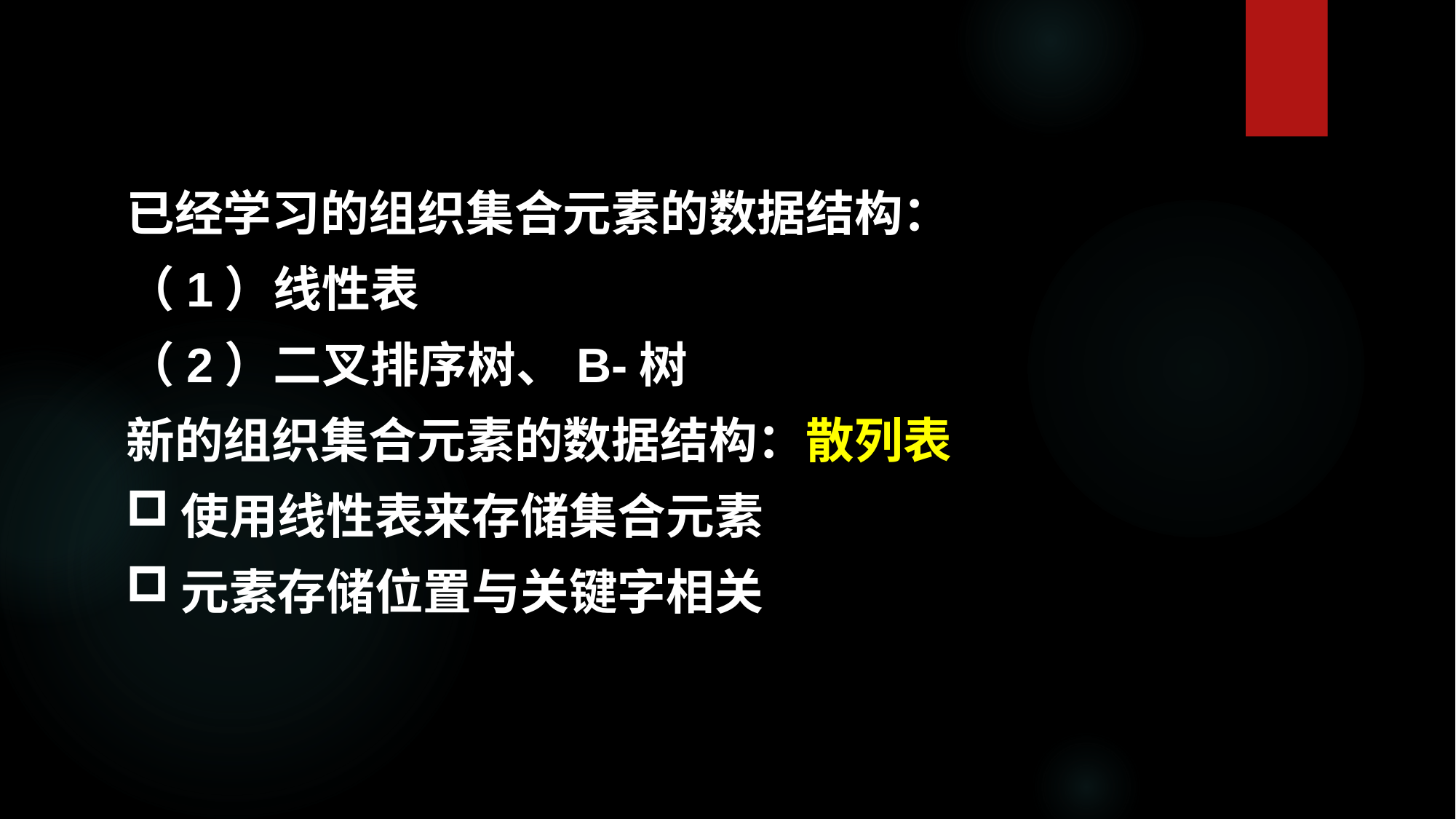

已经学习的组织集合元素的数据结构：
（1）线性表
（2）二叉排序树、B-树
新的组织集合元素的数据结构：散列表
使用线性表来存储集合元素
元素存储位置与关键字相关